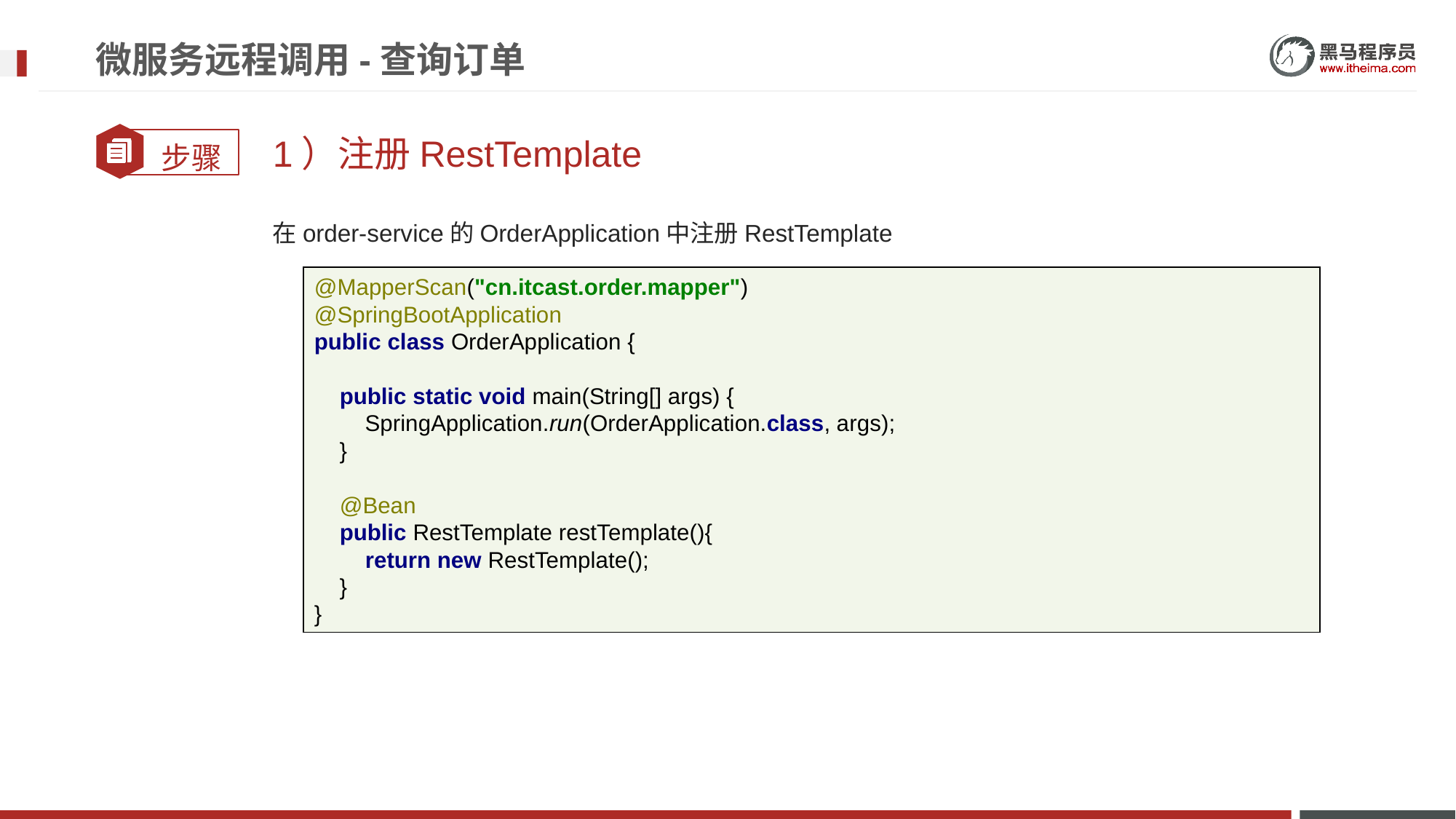

# 微服务远程调用-查询订单
1）注册RestTemplate
在order-service的OrderApplication中注册RestTemplate

@MapperScan("cn.itcast.order.mapper")
@SpringBootApplication
public class OrderApplication {
    public static void main(String[] args) {
        SpringApplication.run(OrderApplication.class, args);
    }
    @Bean
    public RestTemplate restTemplate(){
        return new RestTemplate();
    }
}